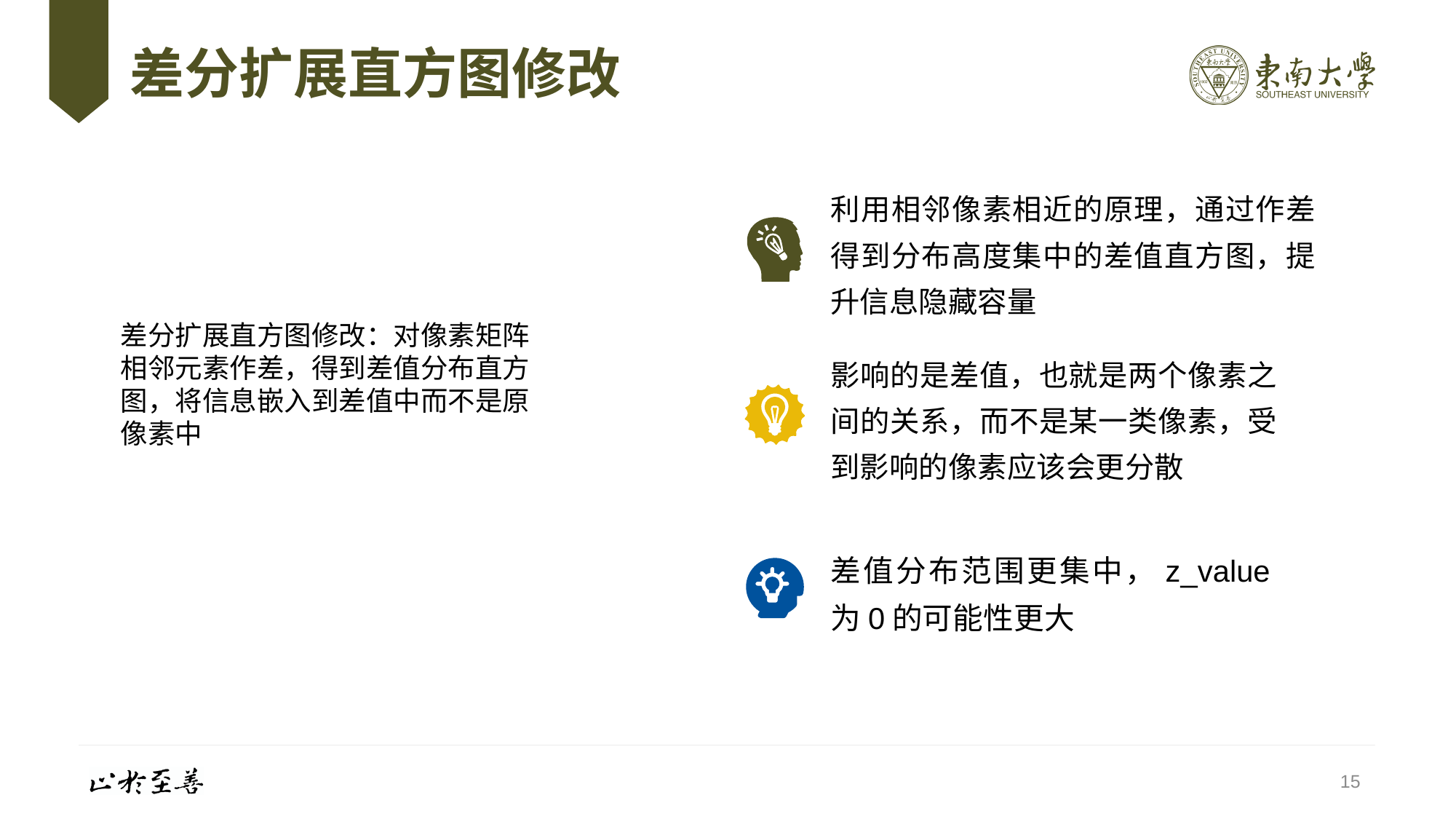

# 差分扩展直方图修改
利用相邻像素相近的原理，通过作差得到分布高度集中的差值直方图，提升信息隐藏容量

差分扩展直方图修改：对像素矩阵相邻元素作差，得到差值分布直方图，将信息嵌入到差值中而不是原像素中
影响的是差值，也就是两个像素之间的关系，而不是某一类像素，受到影响的像素应该会更分散

差值分布范围更集中，z_value为0的可能性更大

15